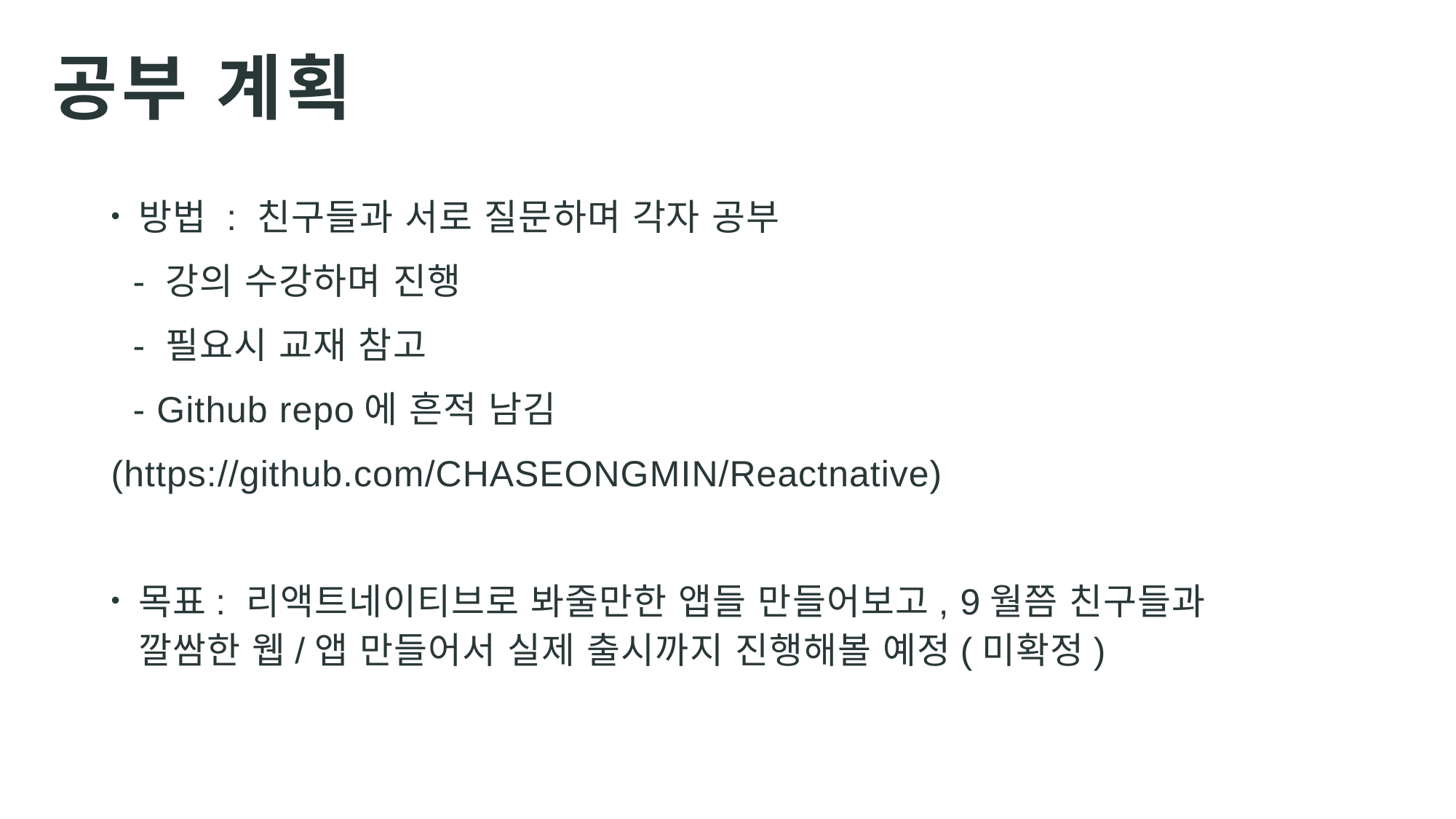

# 공부 계획
방법 : 친구들과 서로 질문하며 각자 공부
  - 강의 수강하며 진행
  - 필요시 교재 참고
  - Github repo에 흔적 남김
(https://github.com/CHASEONGMIN/Reactnative)

목표: 리액트네이티브로 봐줄만한 앱들 만들어보고, 9월쯤 친구들과 깔쌈한 웹/앱 만들어서 실제 출시까지 진행해볼 예정(미확정)